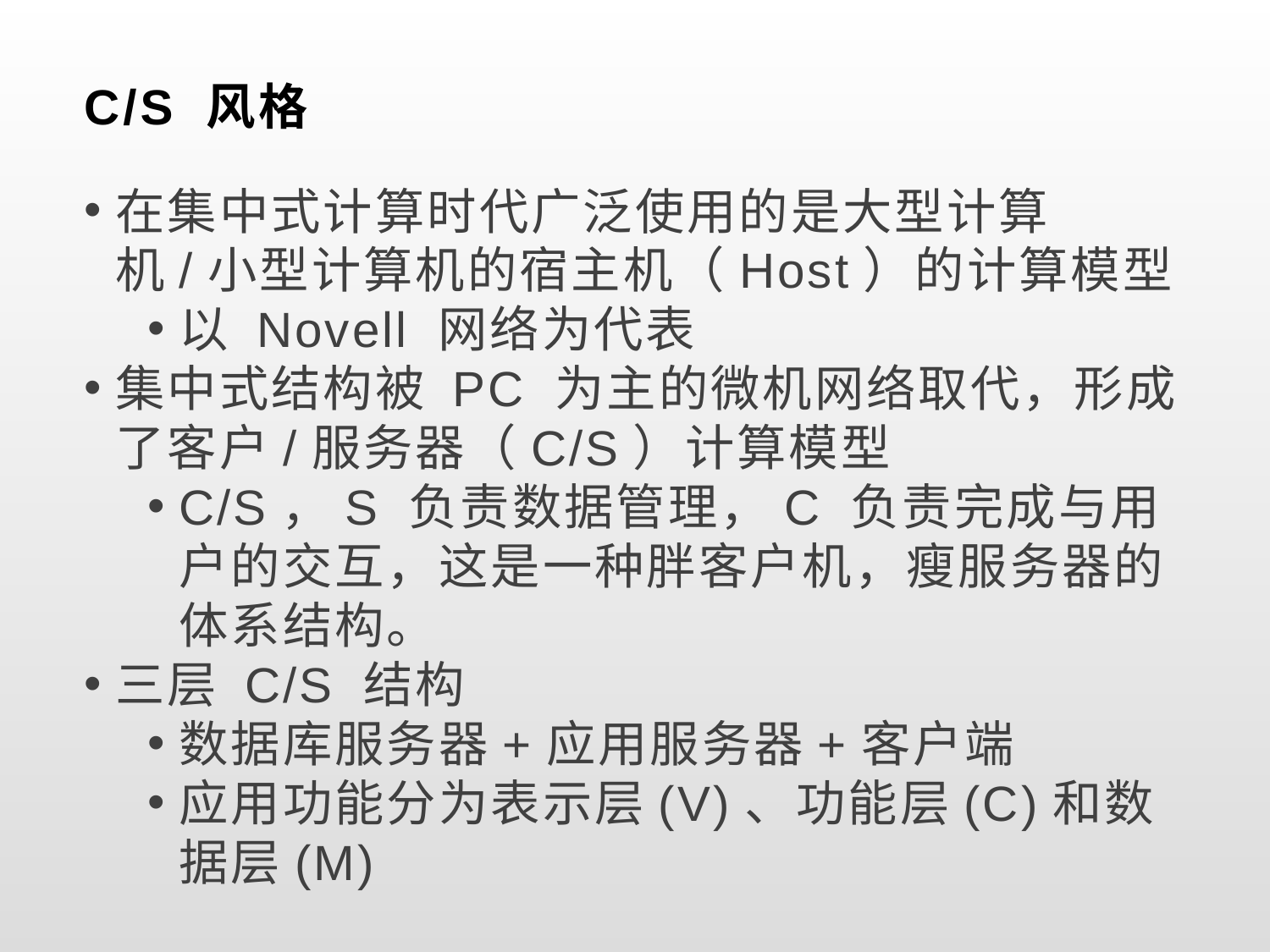

# C/S 风格
在集中式计算时代广泛使用的是大型计算机/小型计算机的宿主机（Host）的计算模型
以 Novell 网络为代表
集中式结构被 PC 为主的微机网络取代，形成了客户/服务器（C/S）计算模型
C/S，S 负责数据管理，C 负责完成与用户的交互，这是一种胖客户机，瘦服务器的体系结构。
三层 C/S 结构
数据库服务器+应用服务器+客户端
应用功能分为表示层(V)、功能层(C)和数据层(M)